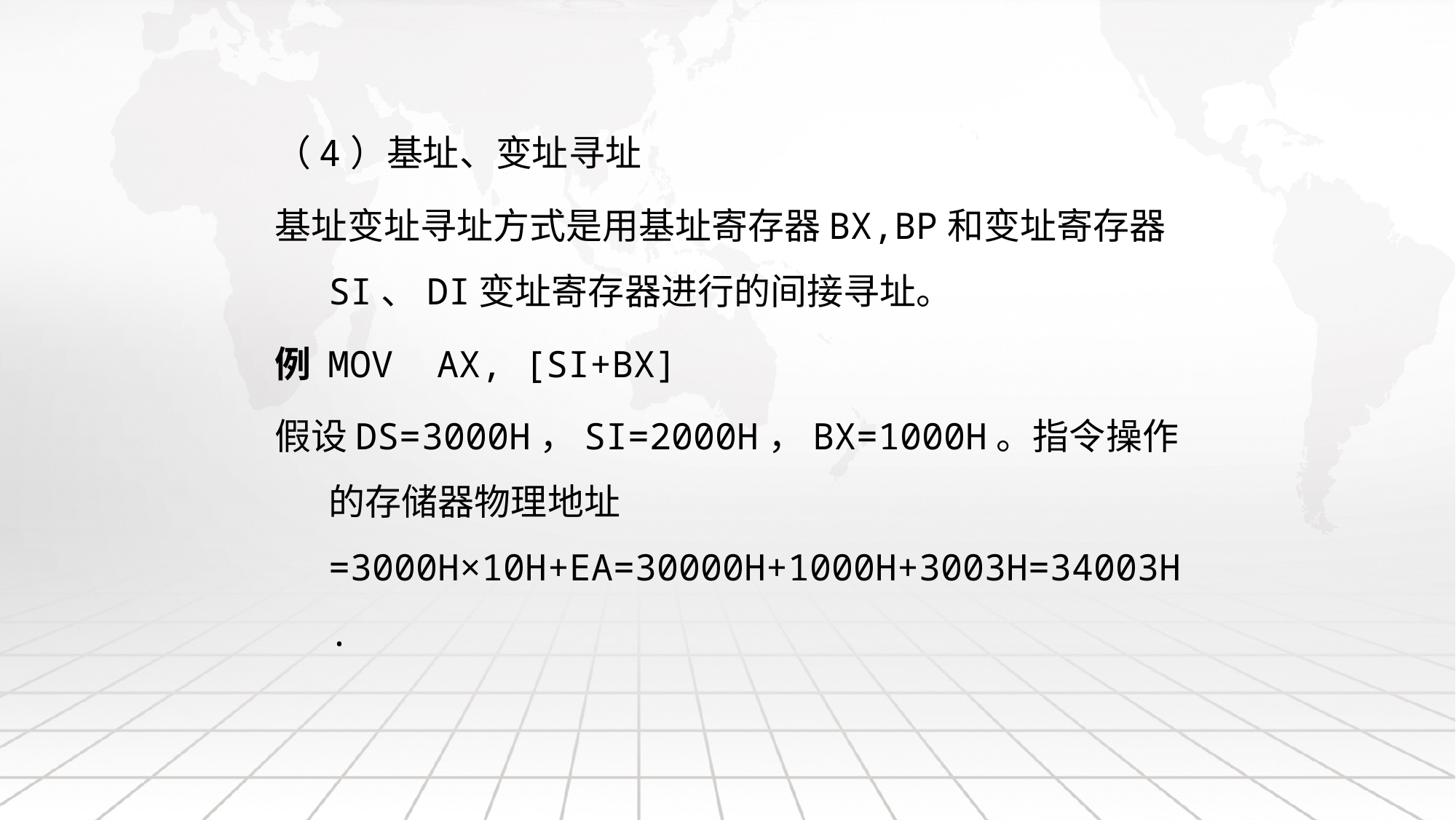

（4）基址、变址寻址
基址变址寻址方式是用基址寄存器BX,BP和变址寄存器SI、DI变址寄存器进行的间接寻址。
例 MOV  AX, [SI+BX]
假设DS=3000H，SI=2000H，BX=1000H。指令操作的存储器物理地址=3000H×10H+EA=30000H+1000H+3003H=34003H.